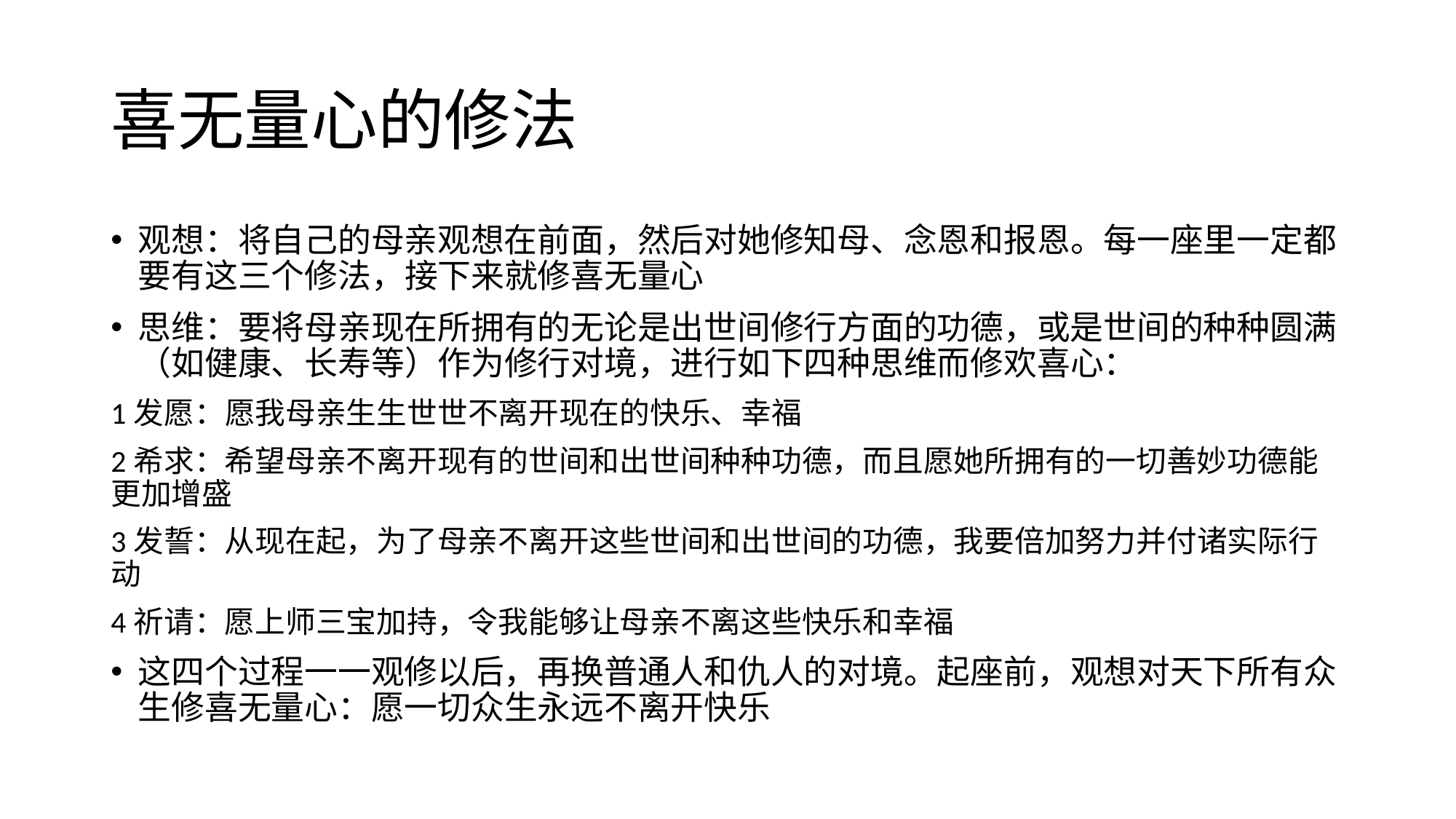

# 喜无量心的修法
观想：将自己的母亲观想在前面，然后对她修知母、念恩和报恩。每一座里一定都要有这三个修法，接下来就修喜无量心
思维：要将母亲现在所拥有的无论是出世间修行方面的功德，或是世间的种种圆满（如健康、长寿等）作为修行对境，进行如下四种思维而修欢喜心：
1发愿：愿我母亲生生世世不离开现在的快乐、幸福
2希求：希望母亲不离开现有的世间和出世间种种功德，而且愿她所拥有的一切善妙功德能更加增盛
3发誓：从现在起，为了母亲不离开这些世间和出世间的功德，我要倍加努力并付诸实际行动
4祈请：愿上师三宝加持，令我能够让母亲不离这些快乐和幸福
这四个过程一一观修以后，再换普通人和仇人的对境。起座前，观想对天下所有众生修喜无量心：愿一切众生永远不离开快乐